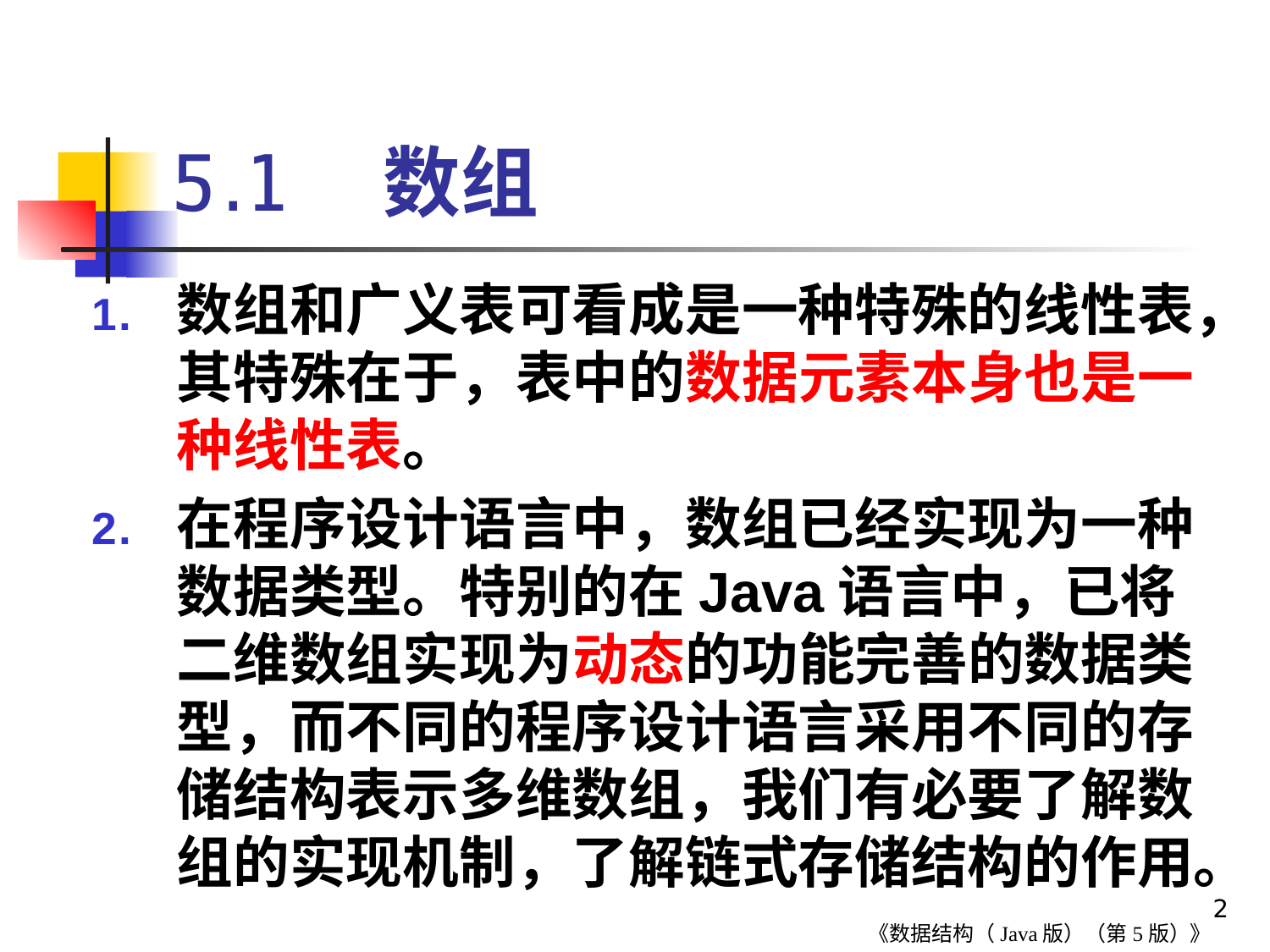

# 5.1   数组
数组和广义表可看成是一种特殊的线性表，其特殊在于，表中的数据元素本身也是一种线性表。
在程序设计语言中，数组已经实现为一种数据类型。特别的在Java语言中，已将二维数组实现为动态的功能完善的数据类型，而不同的程序设计语言采用不同的存储结构表示多维数组，我们有必要了解数组的实现机制，了解链式存储结构的作用。
2
《数据结构（Java版）（第5版）》